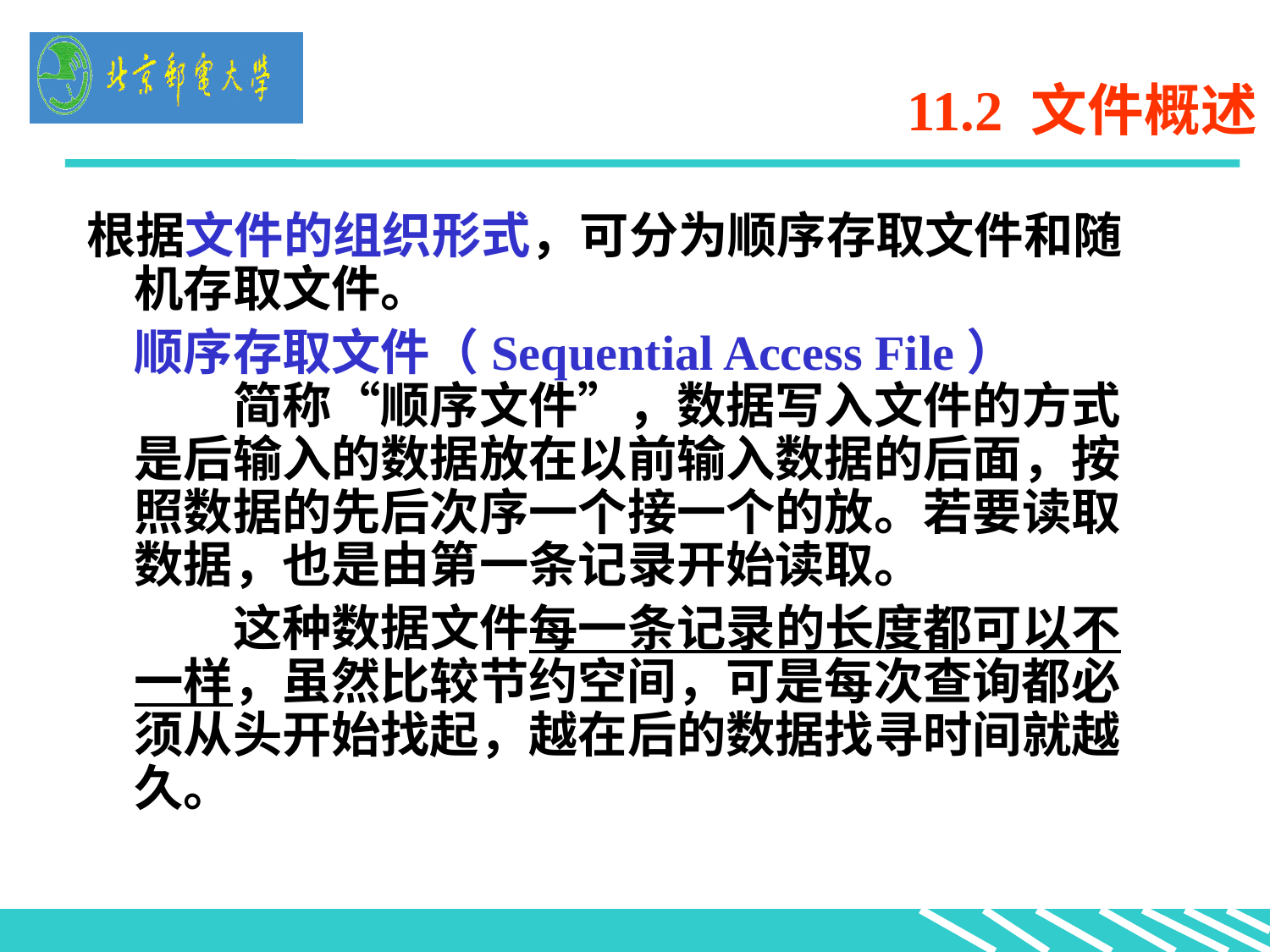

# 11.2 文件概述
根据文件的组织形式，可分为顺序存取文件和随机存取文件。
	顺序存取文件（Sequential Access File）
　　简称“顺序文件”，数据写入文件的方式是后输入的数据放在以前输入数据的后面，按照数据的先后次序一个接一个的放。若要读取数据，也是由第一条记录开始读取。
            这种数据文件每一条记录的长度都可以不一样，虽然比较节约空间，可是每次查询都必须从头开始找起，越在后的数据找寻时间就越久。
54